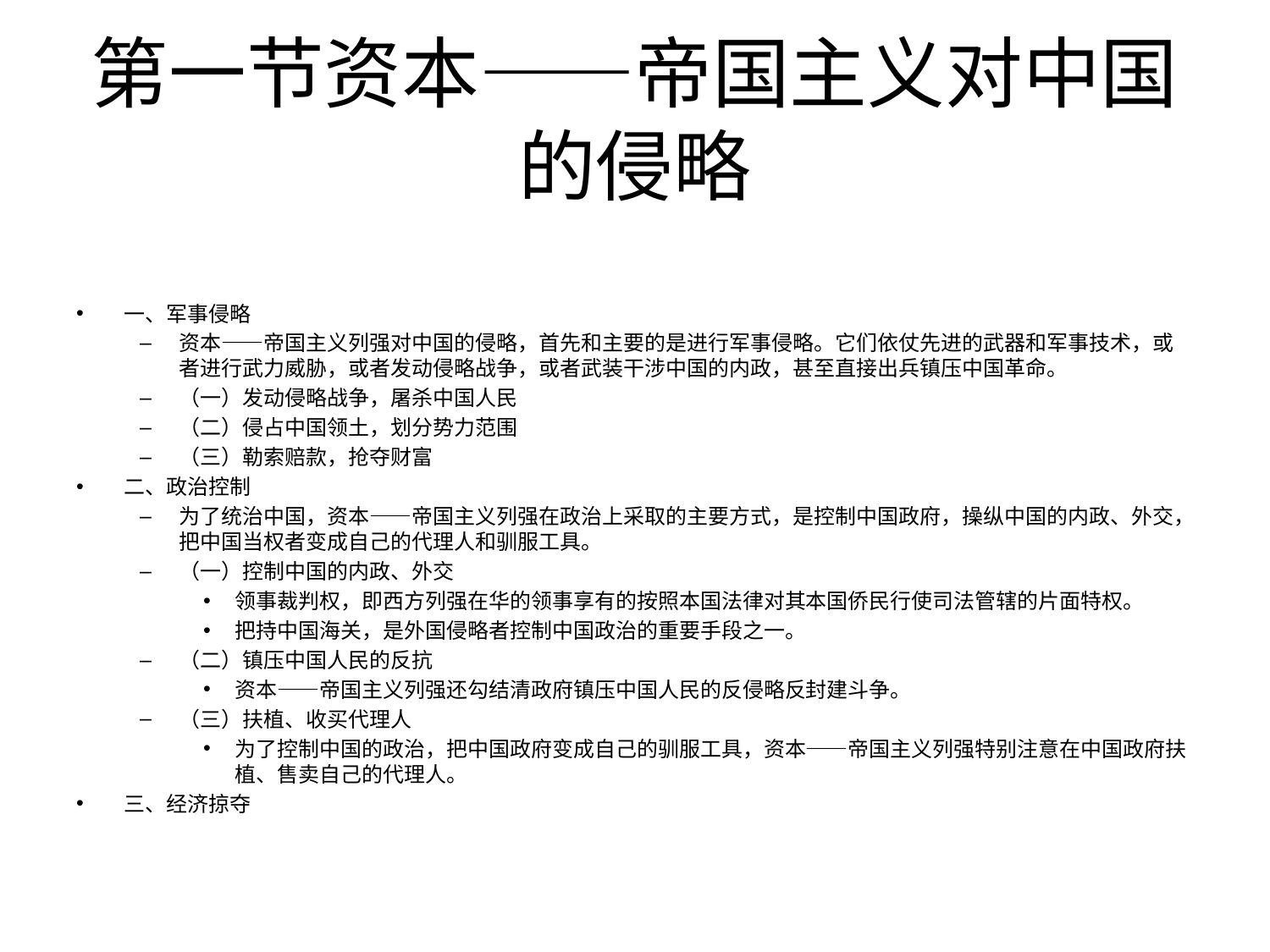

# 第一节资本——帝国主义对中国的侵略

一、军事侵略
资本——帝国主义列强对中国的侵略，首先和主要的是进行军事侵略。它们依仗先进的武器和军事技术，或者进行武力威胁，或者发动侵略战争，或者武装干涉中国的内政，甚至直接出兵镇压中国革命。
（一）发动侵略战争，屠杀中国人民
（二）侵占中国领土，划分势力范围
（三）勒索赔款，抢夺财富
二、政治控制
为了统治中国，资本——帝国主义列强在政治上采取的主要方式，是控制中国政府，操纵中国的内政、外交，把中国当权者变成自己的代理人和驯服工具。
（一）控制中国的内政、外交
领事裁判权，即西方列强在华的领事享有的按照本国法律对其本国侨民行使司法管辖的片面特权。
把持中国海关，是外国侵略者控制中国政治的重要手段之一。
（二）镇压中国人民的反抗
资本——帝国主义列强还勾结清政府镇压中国人民的反侵略反封建斗争。
（三）扶植、收买代理人
为了控制中国的政治，把中国政府变成自己的驯服工具，资本——帝国主义列强特别注意在中国政府扶植、售卖自己的代理人。
三、经济掠夺